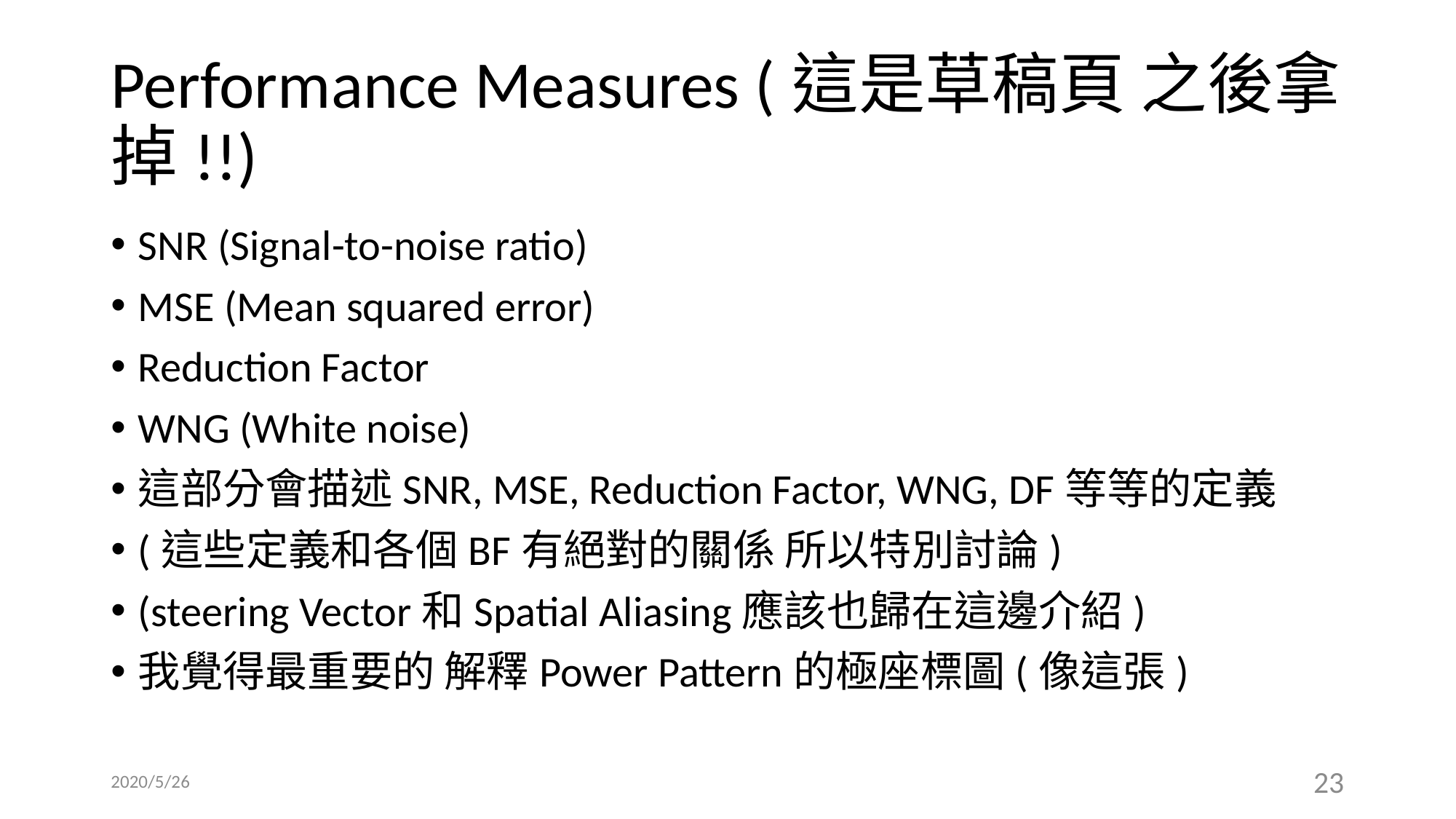

# Performance Measures (這是草稿頁 之後拿掉!!)
SNR (Signal-to-noise ratio)
MSE (Mean squared error)
Reduction Factor
WNG (White noise)
這部分會描述SNR, MSE, Reduction Factor, WNG, DF等等的定義
(這些定義和各個BF有絕對的關係 所以特別討論)
(steering Vector和Spatial Aliasing應該也歸在這邊介紹)
我覺得最重要的 解釋Power Pattern的極座標圖(像這張)

2020/5/26
23